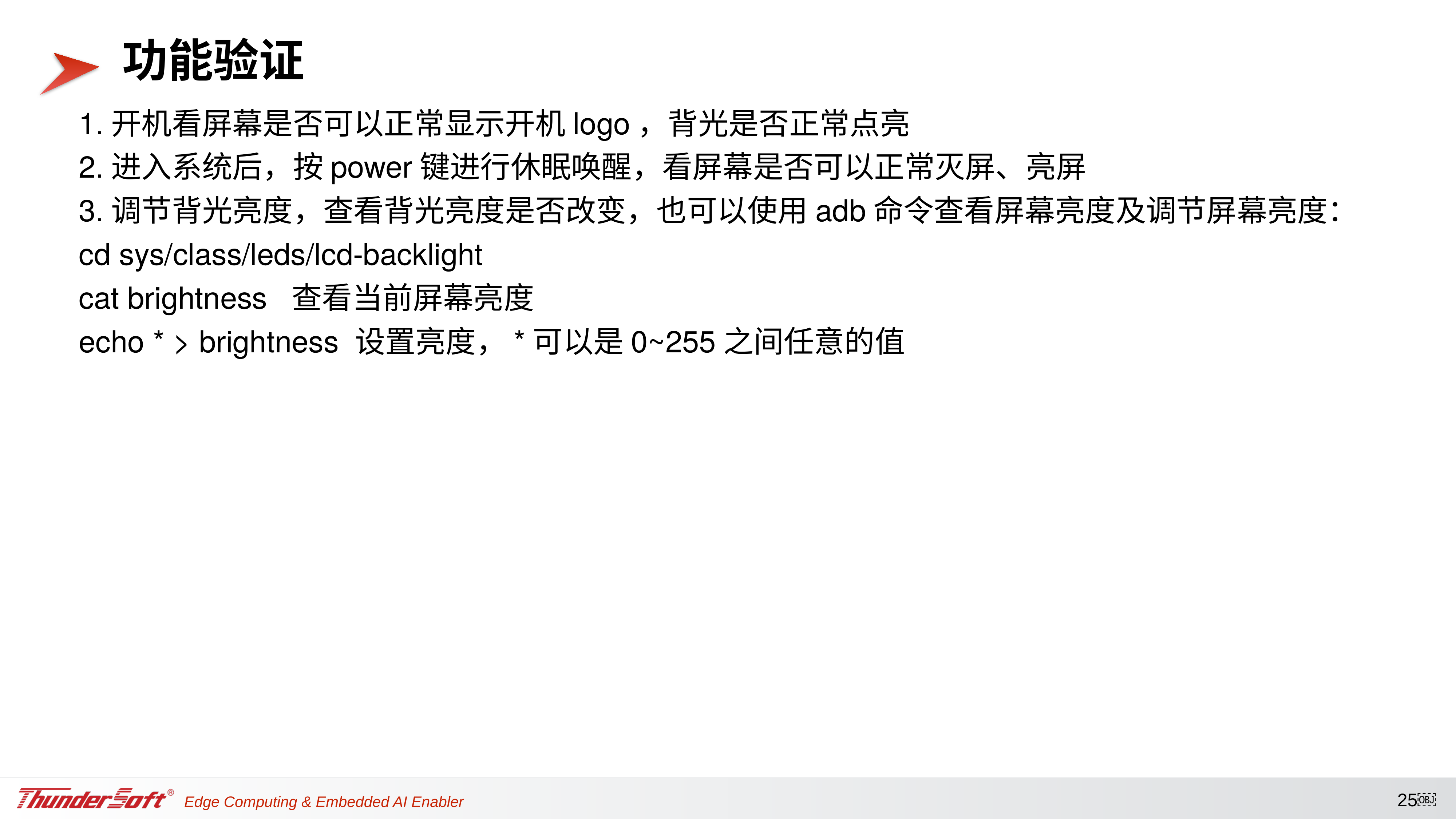

# 功能验证
1.开机看屏幕是否可以正常显示开机logo，背光是否正常点亮
2.进入系统后，按power键进行休眠唤醒，看屏幕是否可以正常灭屏、亮屏
3.调节背光亮度，查看背光亮度是否改变，也可以使用adb命令查看屏幕亮度及调节屏幕亮度：
cd sys/class/leds/lcd-backlight
cat brightness  查看当前屏幕亮度
echo * > brightness 设置亮度，*可以是0~255之间任意的值